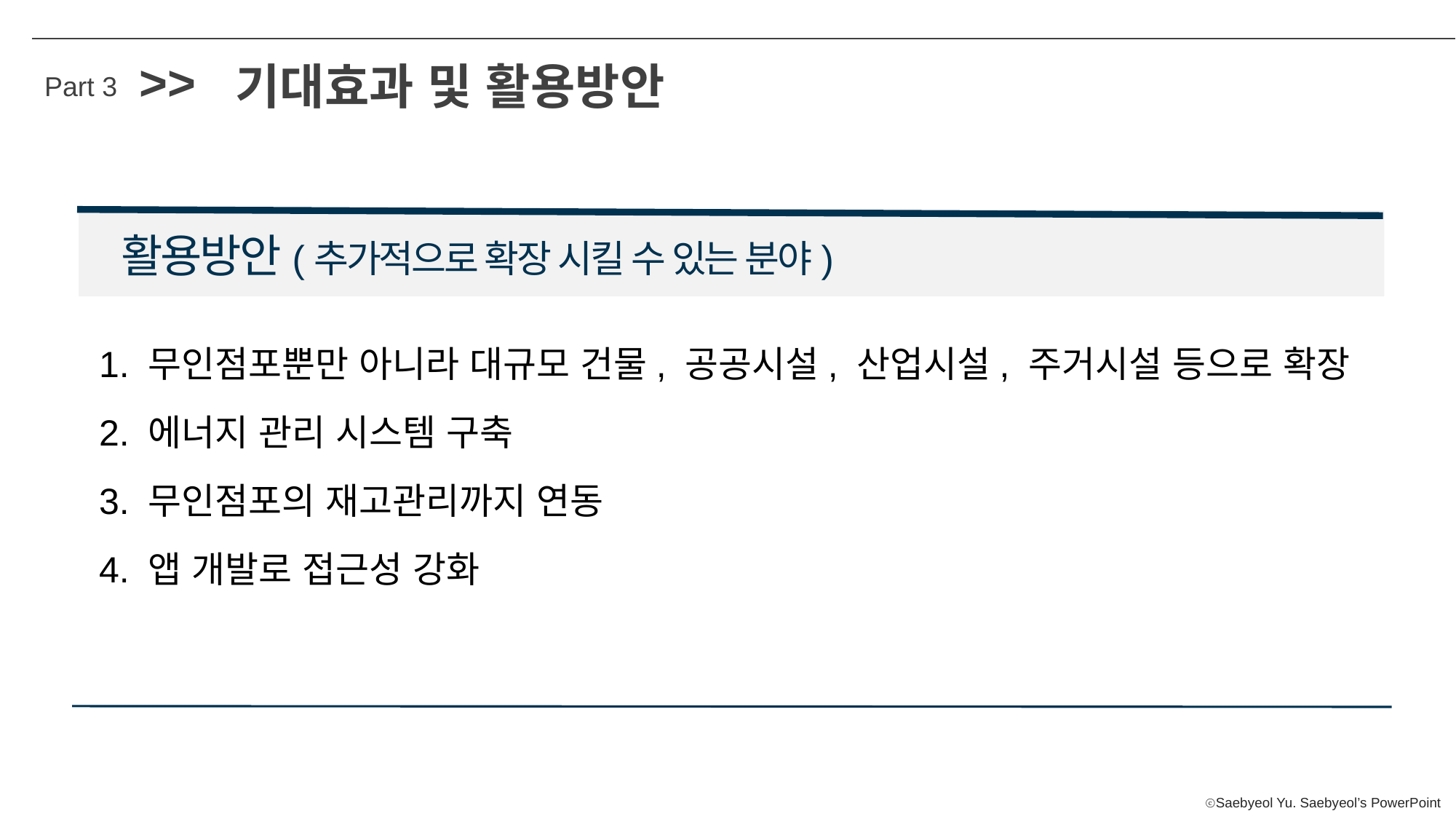

>>
기대효과 및 활용방안
Part 3

활용방안(추가적으로 확장 시킬 수 있는 분야)
1. 무인점포뿐만 아니라 대규모 건물, 공공시설, 산업시설, 주거시설 등으로 확장
2. 에너지 관리 시스템 구축
3. 무인점포의 재고관리까지 연동
4. 앱 개발로 접근성 강화